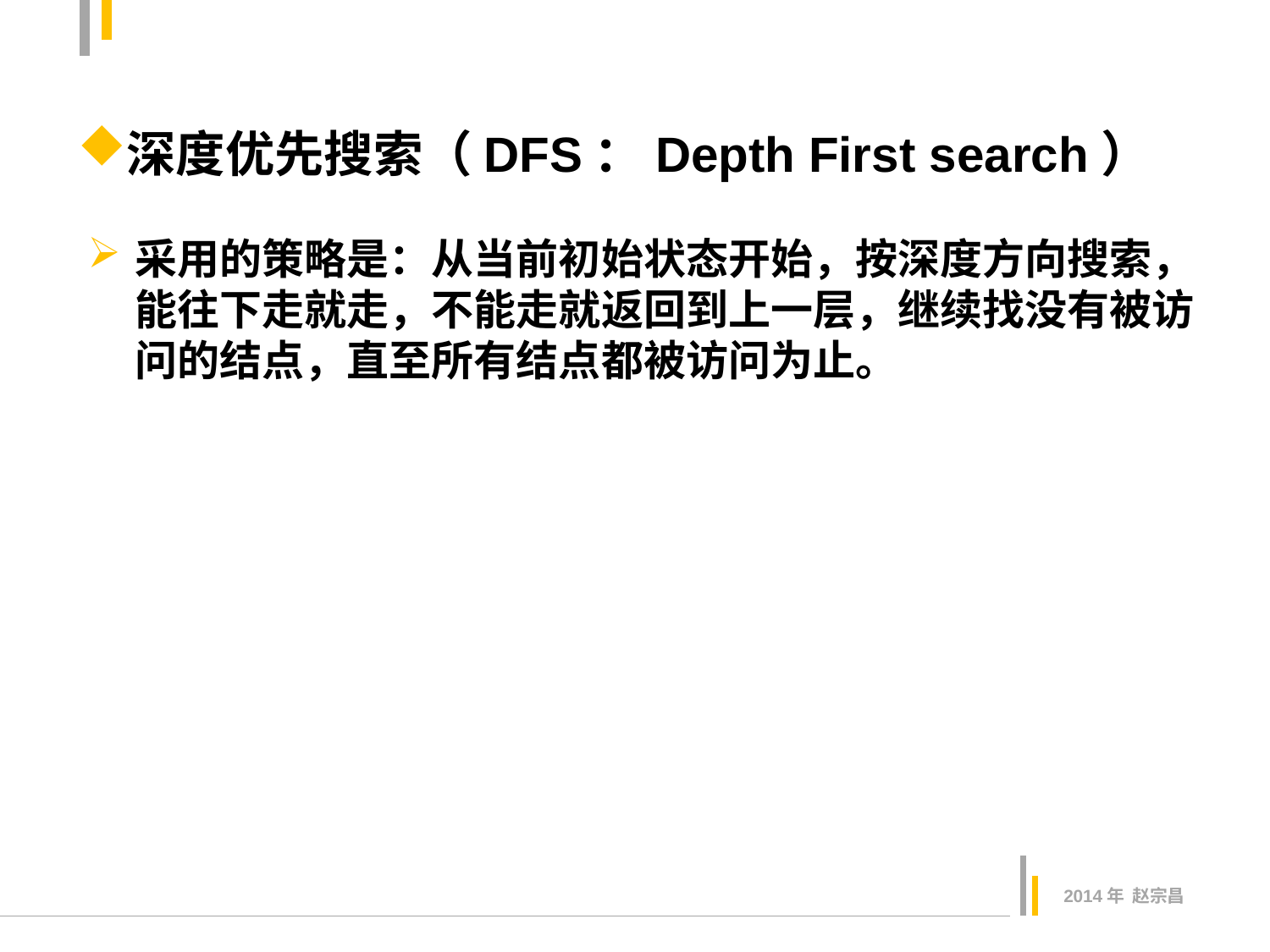

#
深度优先搜索（DFS：Depth First search）

采用的策略是：从当前初始状态开始，按深度方向搜索，能往下走就走，不能走就返回到上一层，继续找没有被访问的结点，直至所有结点都被访问为止。